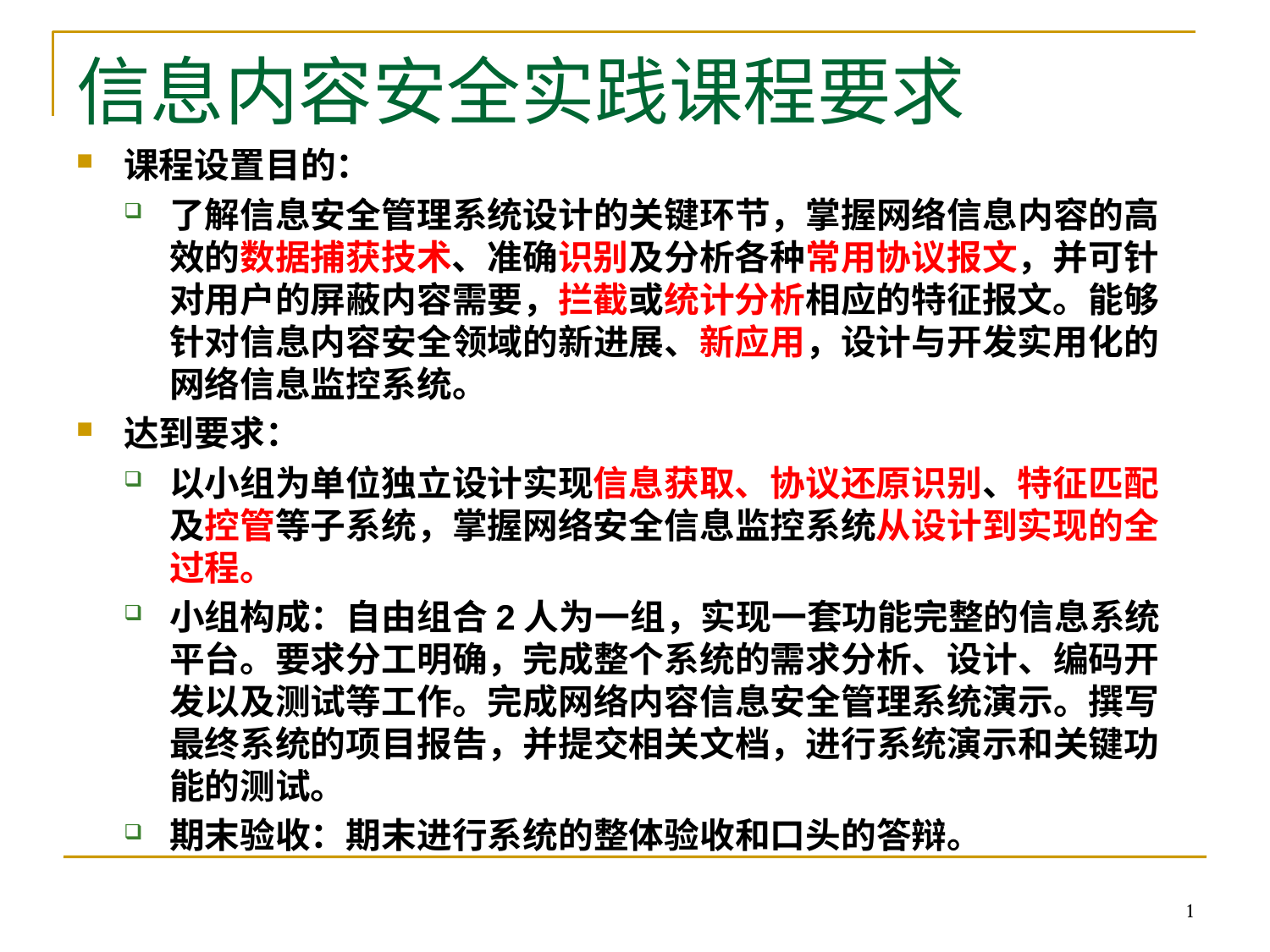

# 信息内容安全实践课程要求
课程设置目的：
了解信息安全管理系统设计的关键环节，掌握网络信息内容的高效的数据捕获技术、准确识别及分析各种常用协议报文，并可针对用户的屏蔽内容需要，拦截或统计分析相应的特征报文。能够针对信息内容安全领域的新进展、新应用，设计与开发实用化的网络信息监控系统。
达到要求：
以小组为单位独立设计实现信息获取、协议还原识别、特征匹配及控管等子系统，掌握网络安全信息监控系统从设计到实现的全过程。
小组构成：自由组合2人为一组，实现一套功能完整的信息系统平台。要求分工明确，完成整个系统的需求分析、设计、编码开发以及测试等工作。完成网络内容信息安全管理系统演示。撰写最终系统的项目报告，并提交相关文档，进行系统演示和关键功能的测试。
期末验收：期末进行系统的整体验收和口头的答辩。

1